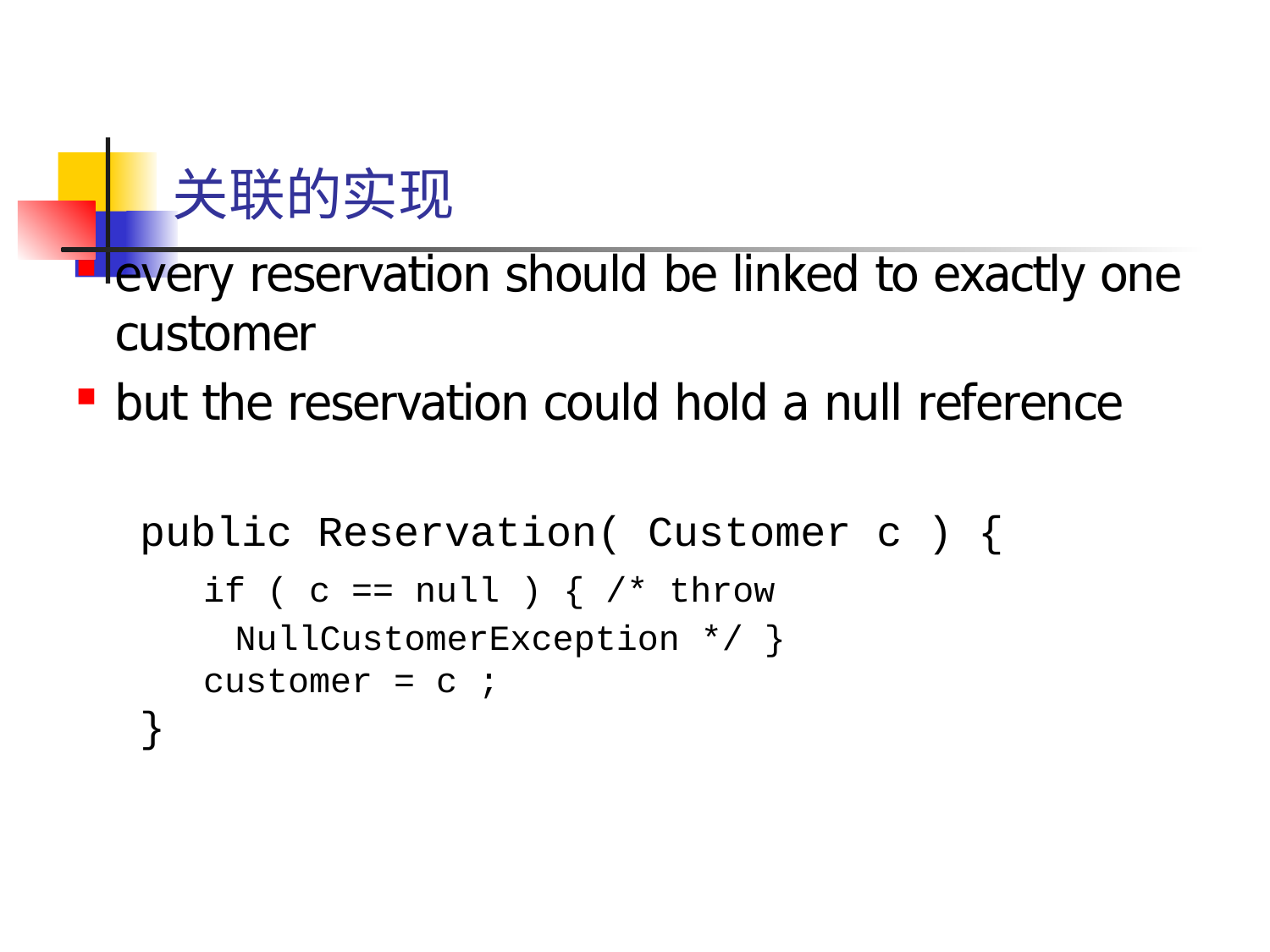

# 关联的实现
every reservation should be linked to exactly one customer
but the reservation could hold a null reference

public Reservation( Customer c ) {
if ( c == null ) { /* throw NullCustomerException */ }
customer = c ;
}